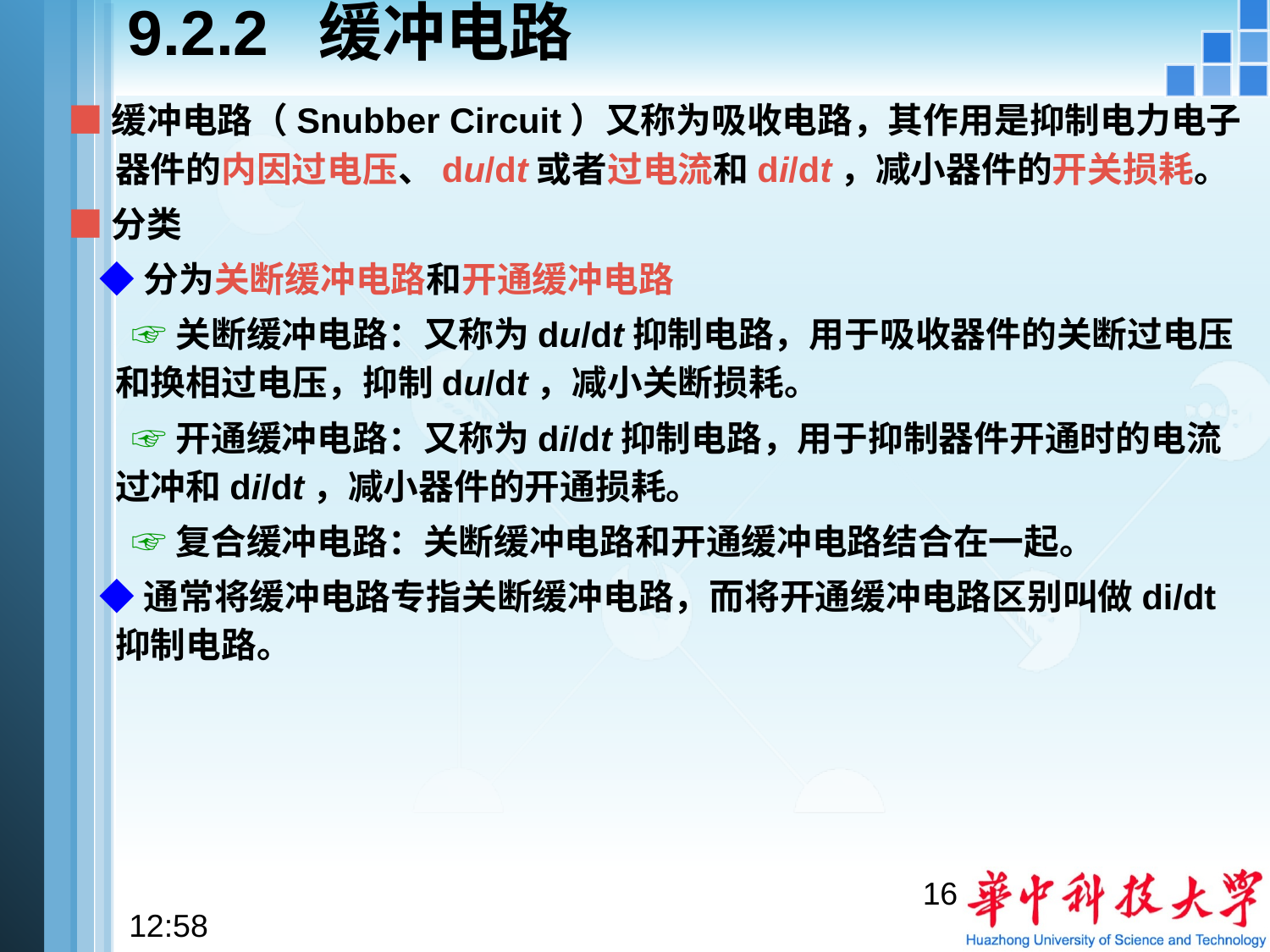

# 9.2.2  缓冲电路
■缓冲电路（Snubber Circuit）又称为吸收电路，其作用是抑制电力电子器件的内因过电压、du/dt或者过电流和di/dt，减小器件的开关损耗。
■分类
    ◆分为关断缓冲电路和开通缓冲电路
        ☞关断缓冲电路：又称为du/dt抑制电路，用于吸收器件的关断过电压和换相过电压，抑制du/dt，减小关断损耗。
        ☞开通缓冲电路：又称为di/dt抑制电路，用于抑制器件开通时的电流过冲和di/dt，减小器件的开通损耗。
        ☞复合缓冲电路：关断缓冲电路和开通缓冲电路结合在一起。
    ◆通常将缓冲电路专指关断缓冲电路，而将开通缓冲电路区别叫做di/dt抑制电路。
16
12:58